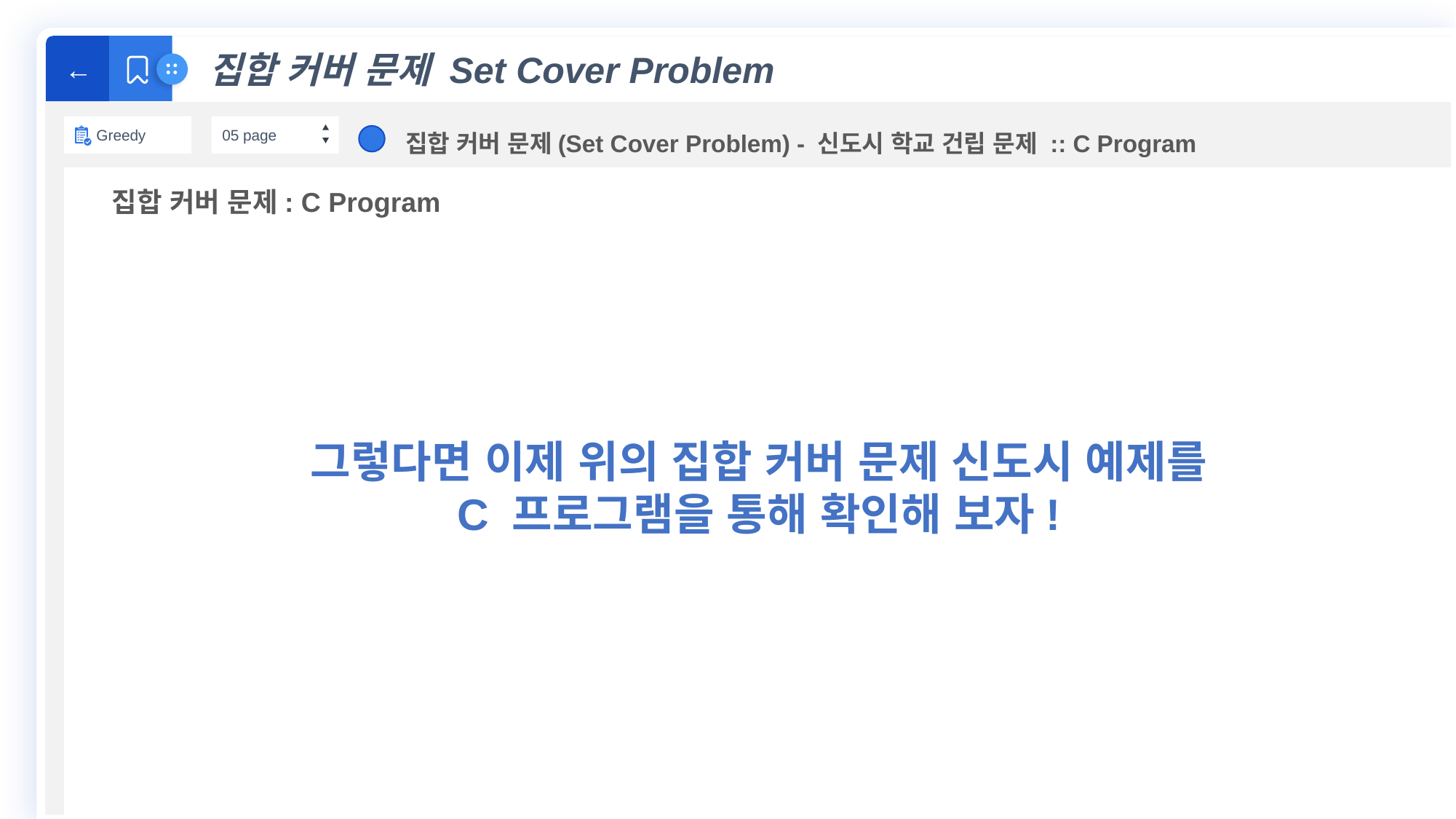

←

집합 커버 문제 Set Cover Problem
Greedy
05 page

집합 커버 문제(Set Cover Problem) - 신도시 학교 건립 문제 :: C Program

집합 커버 문제: C Program
그렇다면 이제 위의 집합 커버 문제 신도시 예제를
C 프로그램을 통해 확인해 보자!